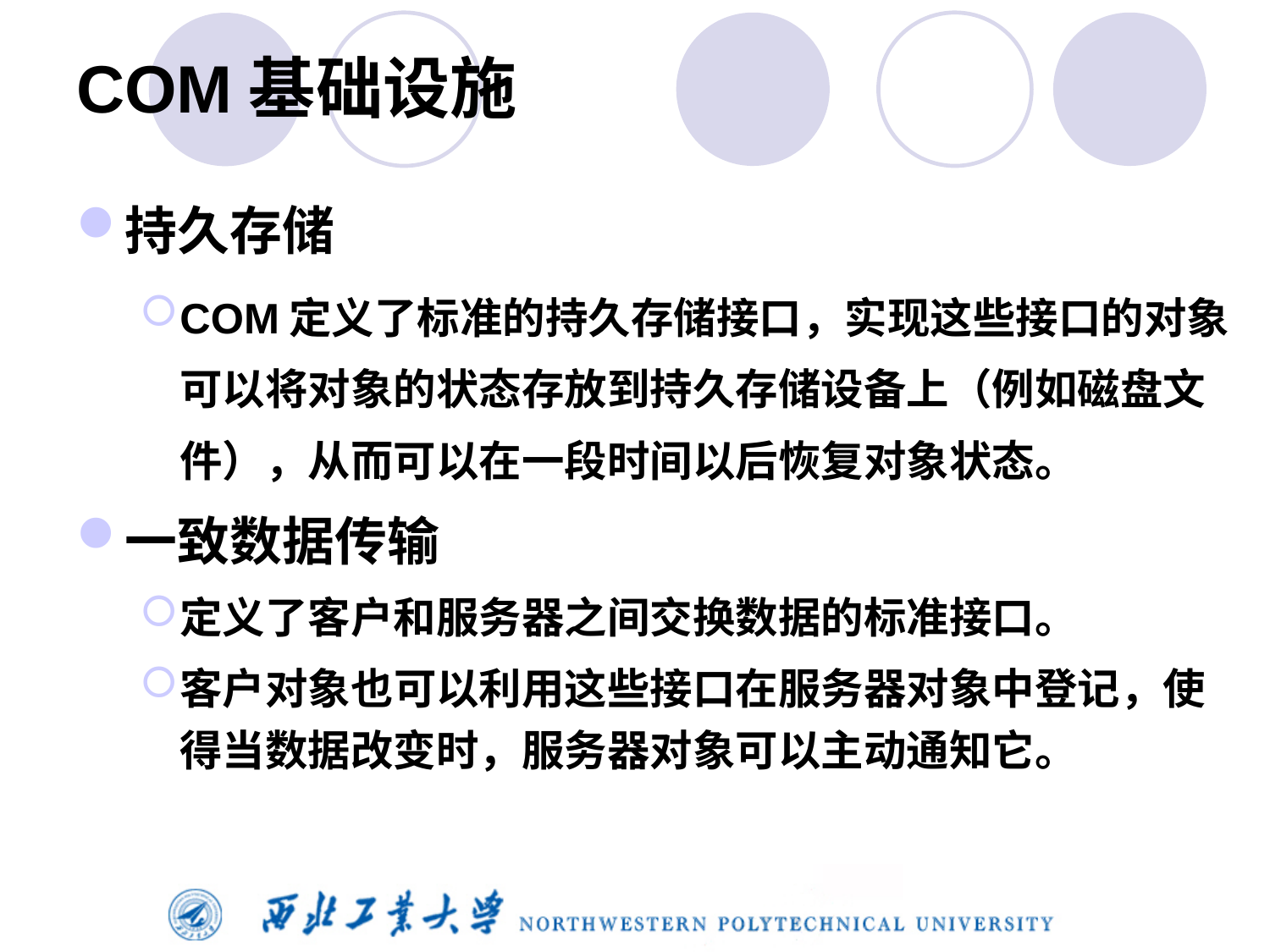

# COM基础设施
持久存储
COM定义了标准的持久存储接口，实现这些接口的对象可以将对象的状态存放到持久存储设备上（例如磁盘文件），从而可以在一段时间以后恢复对象状态。
一致数据传输
定义了客户和服务器之间交换数据的标准接口。
客户对象也可以利用这些接口在服务器对象中登记，使得当数据改变时，服务器对象可以主动通知它。